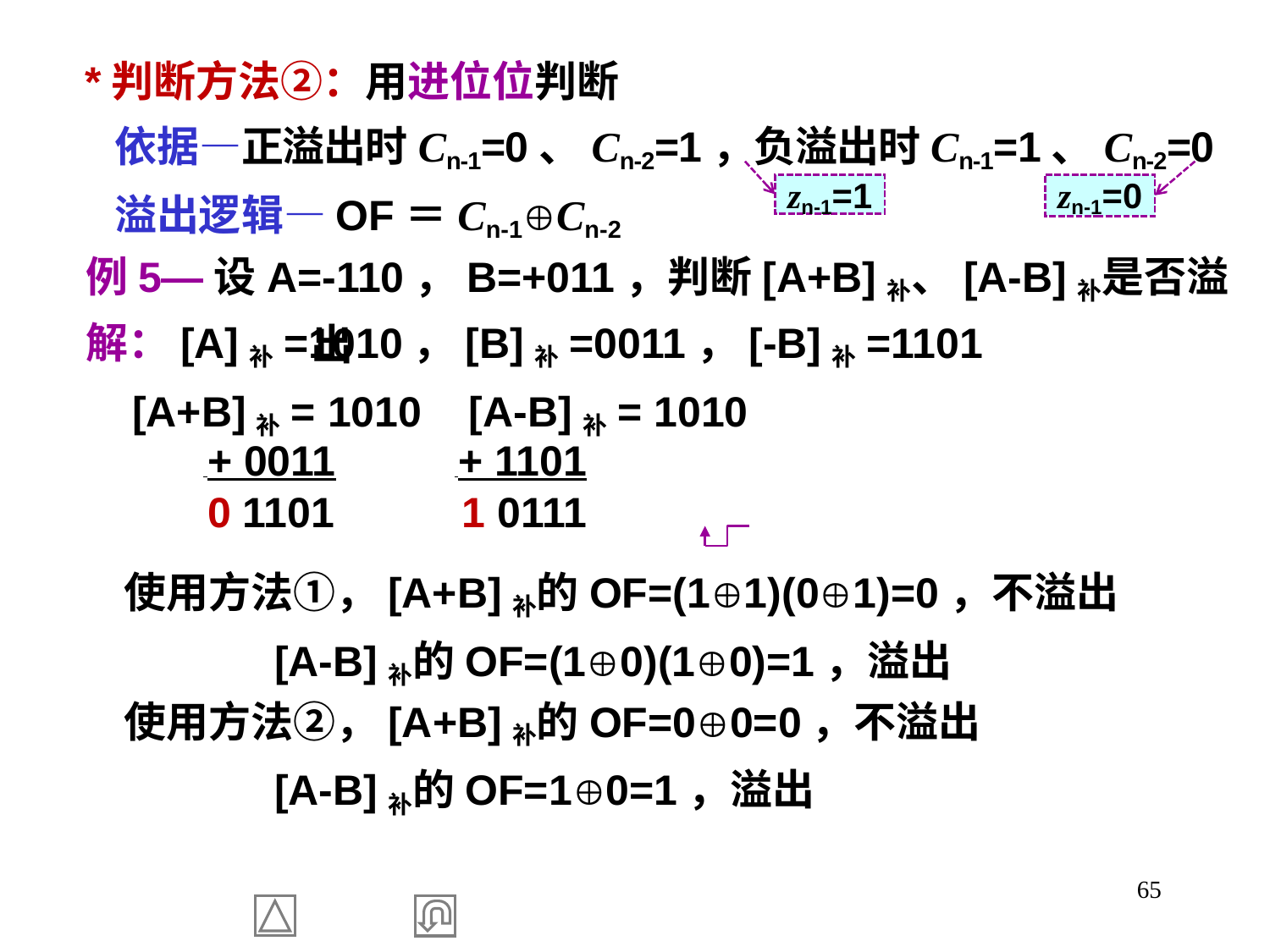

*判断方法②：用进位位判断
       依据—正溢出时Cn-1=0、Cn-2=1，负溢出时Cn-1=1、Cn-2=0
       溢出逻辑—OF＝Cn-1⊕Cn-2
zn-1=1
zn-1=0
    例5—设A=-110，B=+011，判断[A+B]补、[A-B]补是否溢出
    解：[A]补=1010，[B]补=0011，[-B]补=1101
        [A+B]补= 1010    [A-B]补= 1010
               + 0011           + 1101
               0 1101          1 0111
        使用方法①，[A+B]补的OF=(1⊕1)(0⊕1)=0，不溢出
                    [A-B]补的OF=(1⊕0)(1⊕0)=1，溢出
        使用方法②，[A+B]补的OF=0⊕0=0，不溢出
                    [A-B]补的OF=1⊕0=1，溢出
65